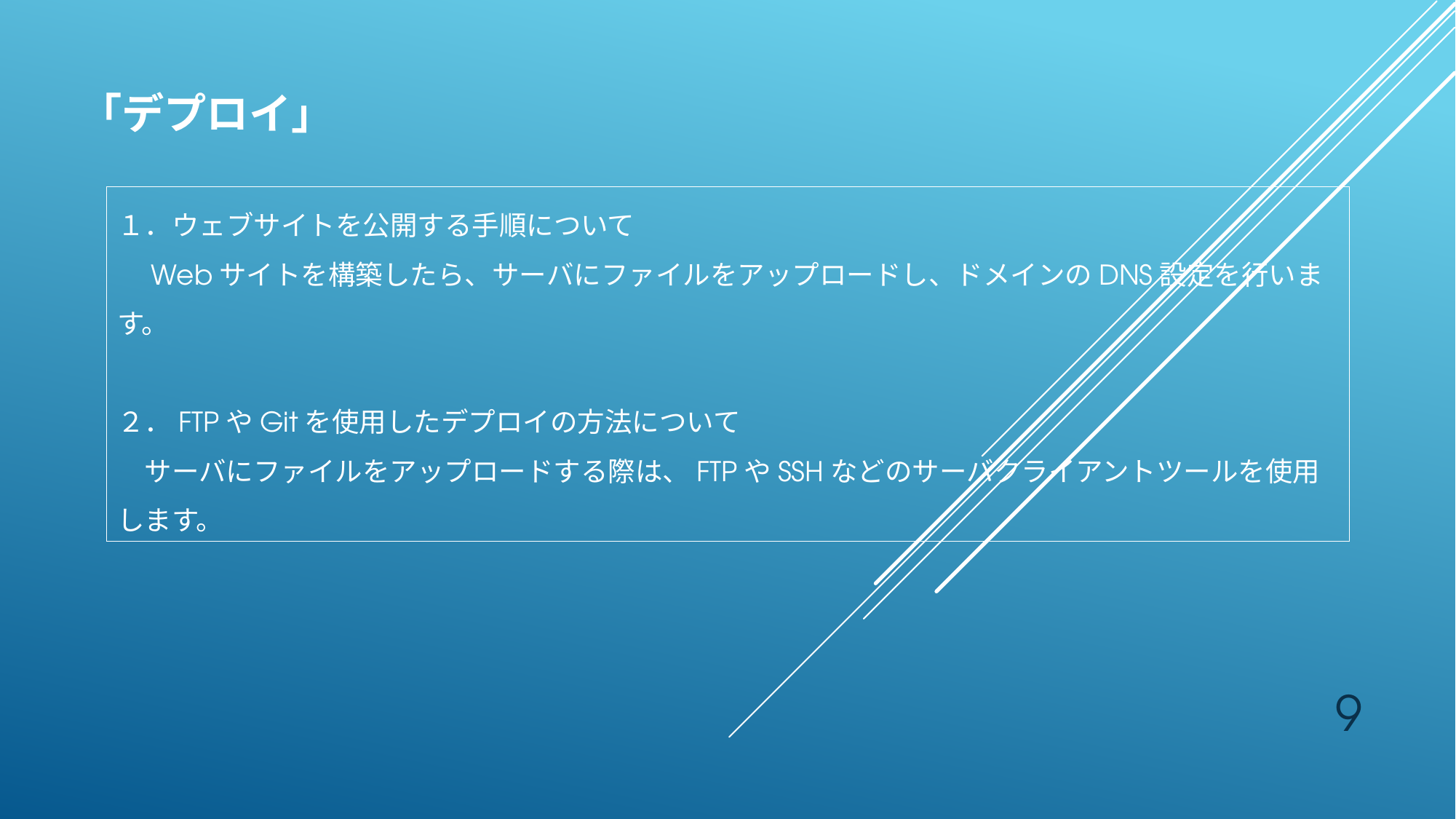

「デプロイ」
１．ウェブサイトを公開する手順について
　Webサイトを構築したら、サーバにファイルをアップロードし、ドメインのDNS設定を行います。

２．FTPやGitを使用したデプロイの方法について
　サーバにファイルをアップロードする際は、FTPやSSHなどのサーバクライアントツールを使用します。
9